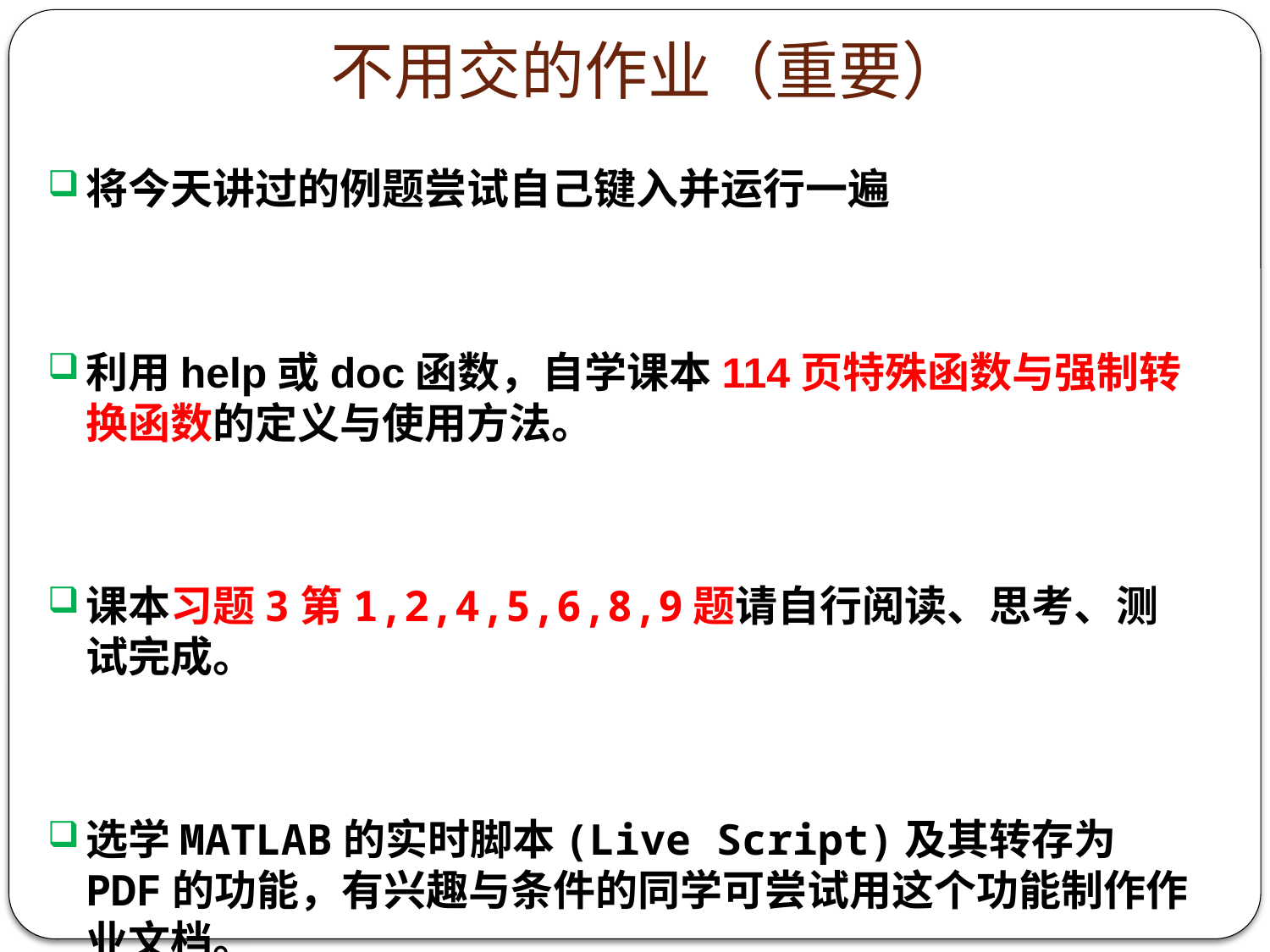

# 不用交的作业（重要）
将今天讲过的例题尝试自己键入并运行一遍

利用help或doc函数，自学课本114页特殊函数与强制转换函数的定义与使用方法。

课本习题3第1,2,4,5,6,8,9题请自行阅读、思考、测试完成。

选学MATLAB的实时脚本(Live Script)及其转存为PDF的功能，有兴趣与条件的同学可尝试用这个功能制作作业文档。